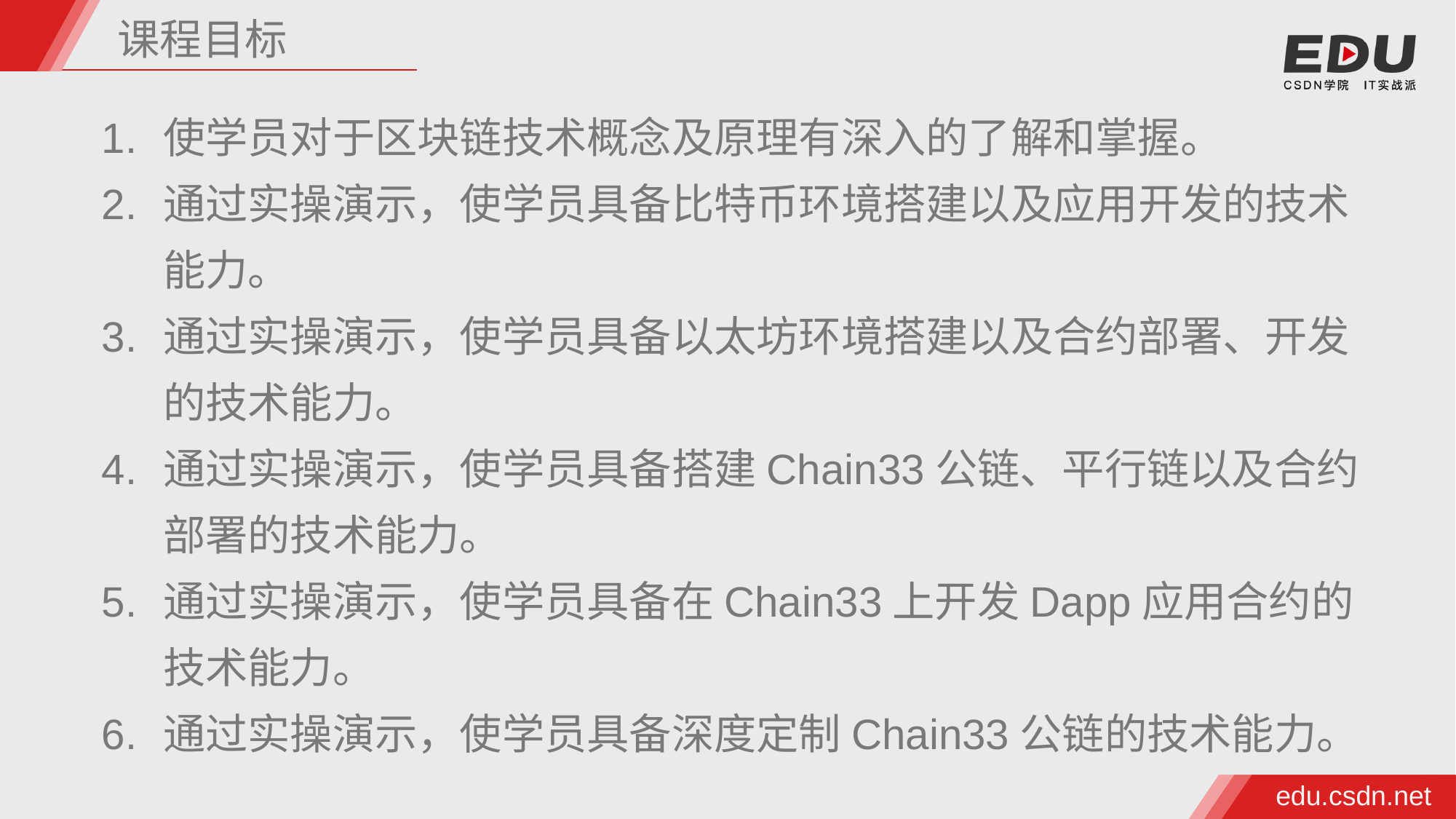

课程目标
使学员对于区块链技术概念及原理有深入的了解和掌握。
通过实操演示，使学员具备比特币环境搭建以及应用开发的技术能力。
通过实操演示，使学员具备以太坊环境搭建以及合约部署、开发的技术能力。
通过实操演示，使学员具备搭建Chain33公链、平行链以及合约部署的技术能力。
通过实操演示，使学员具备在Chain33上开发Dapp应用合约的技术能力。
通过实操演示，使学员具备深度定制Chain33公链的技术能力。
edu.csdn.net